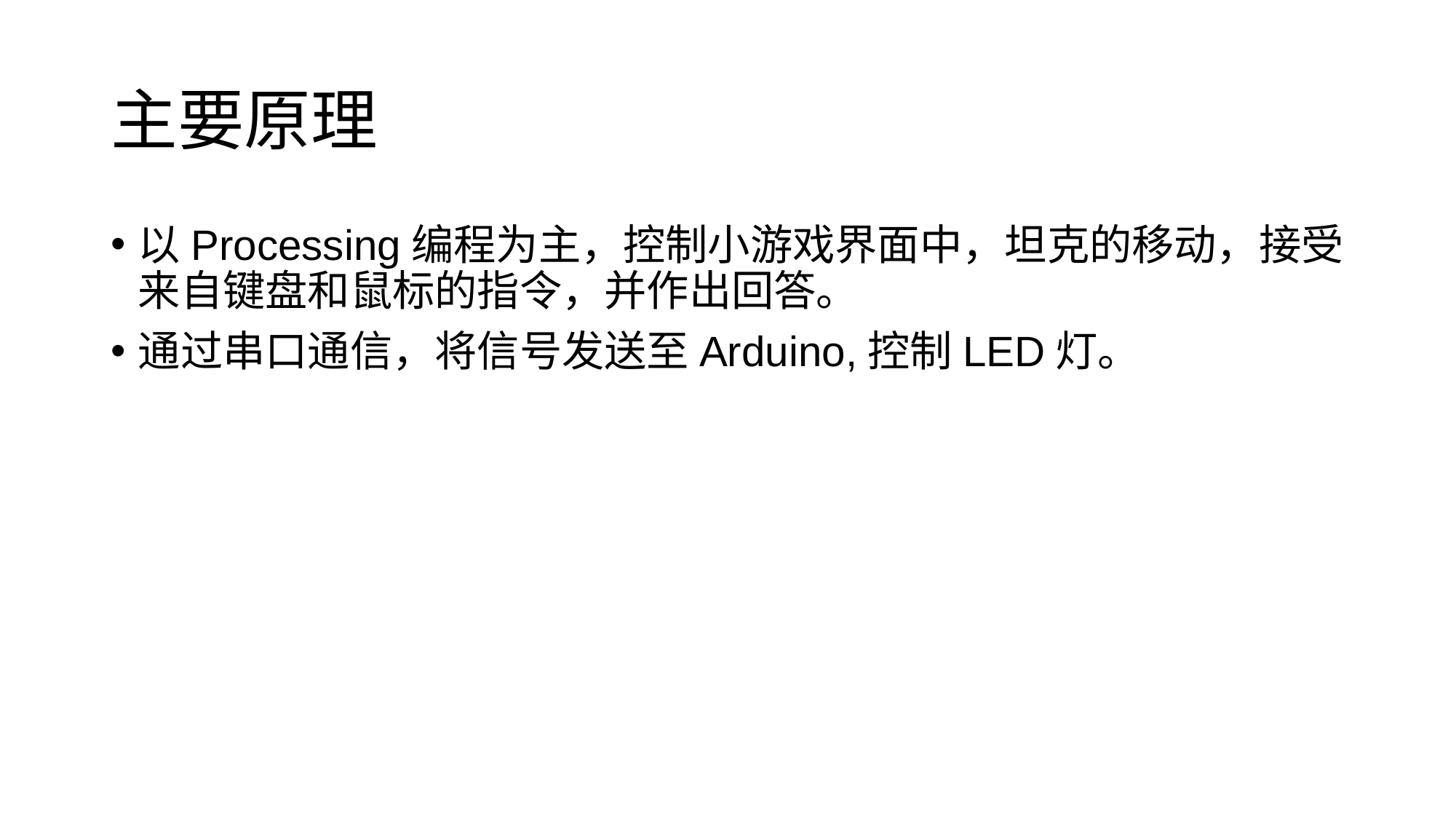

# 主要原理
以Processing编程为主，控制小游戏界面中，坦克的移动，接受来自键盘和鼠标的指令，并作出回答。
通过串口通信，将信号发送至Arduino,控制LED灯。